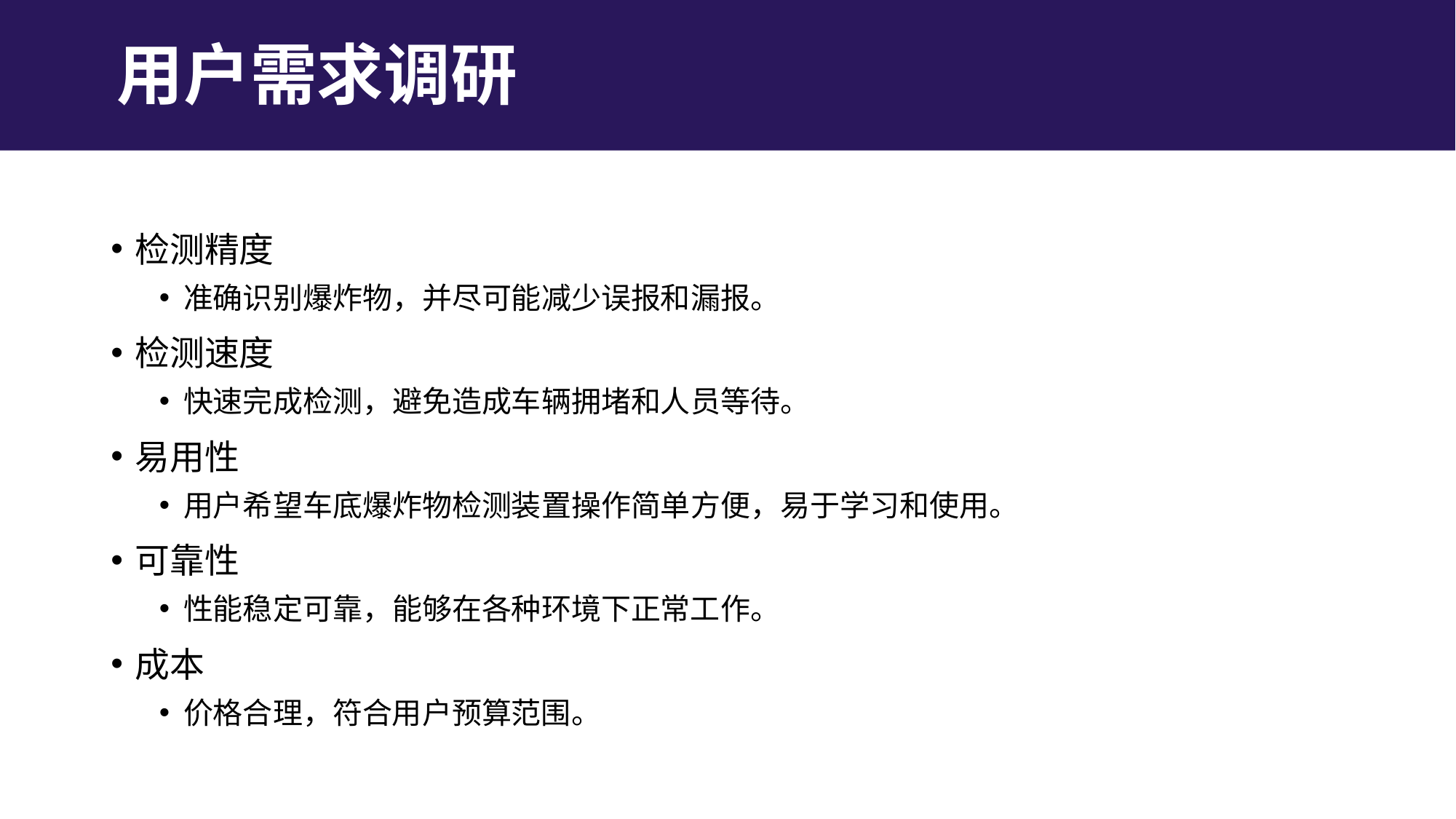

# 用户需求调研
检测精度
准确识别爆炸物，并尽可能减少误报和漏报。
检测速度
快速完成检测，避免造成车辆拥堵和人员等待。
易用性
用户希望车底爆炸物检测装置操作简单方便，易于学习和使用。
可靠性
性能稳定可靠，能够在各种环境下正常工作。
成本
价格合理，符合用户预算范围。